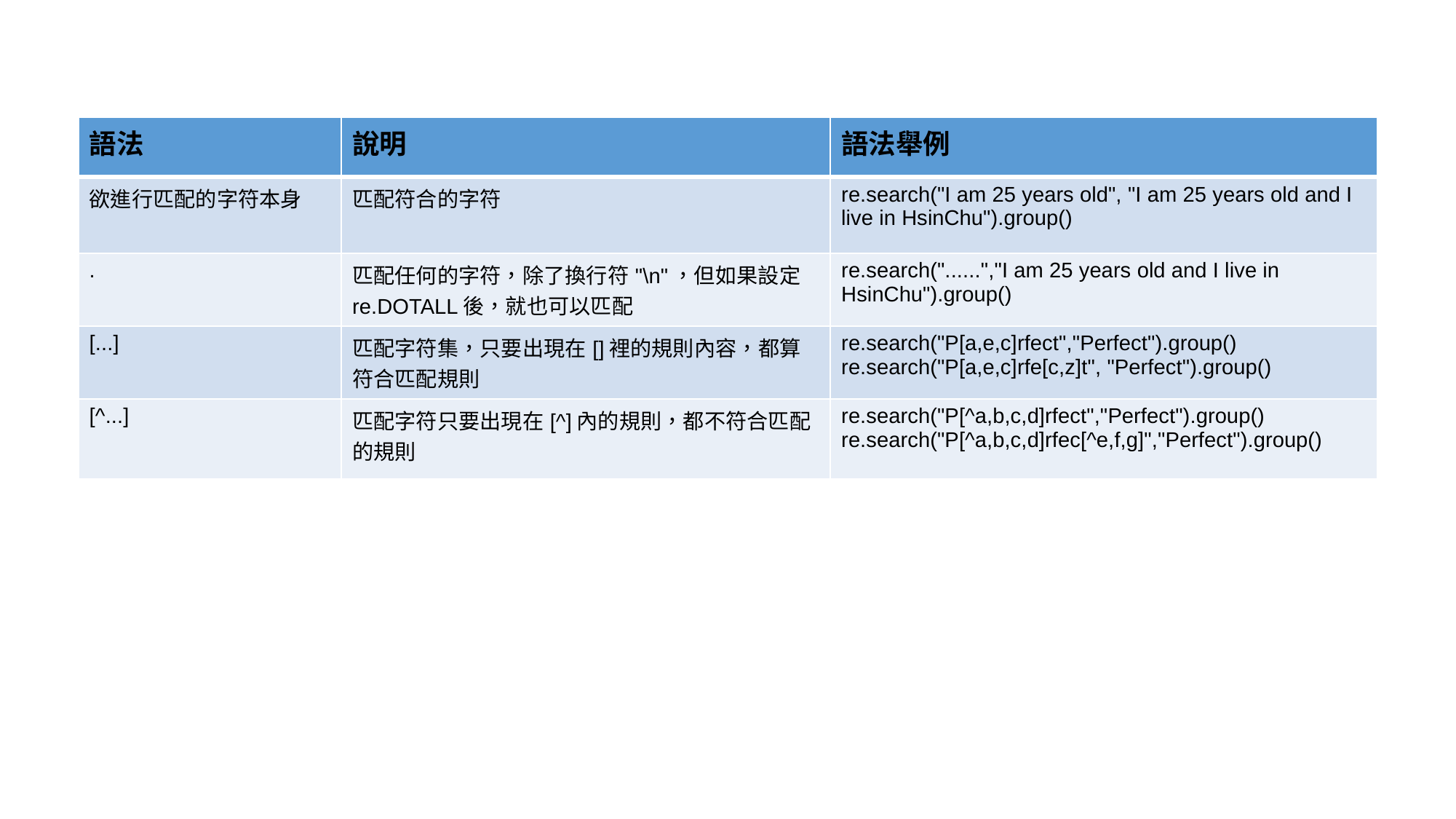

| 語法 | 說明 | 語法舉例 |
| --- | --- | --- |
| 欲進行匹配的字符本身 | 匹配符合的字符 | re.search("I am 25 years old", "I am 25 years old and I live in HsinChu").group() |
| . | 匹配任何的字符，除了換行符"\n"，但如果設定re.DOTALL後，就也可以匹配 | re.search("......","I am 25 years old and I live in HsinChu").group() |
| [...] | 匹配字符集，只要出現在[]裡的規則內容，都算符合匹配規則 | re.search("P[a,e,c]rfect","Perfect").group() re.search("P[a,e,c]rfe[c,z]t", "Perfect").group() |
| [^...] | 匹配字符只要出現在[^]內的規則，都不符合匹配的規則 | re.search("P[^a,b,c,d]rfect","Perfect").group() re.search("P[^a,b,c,d]rfec[^e,f,g]","Perfect").group() |